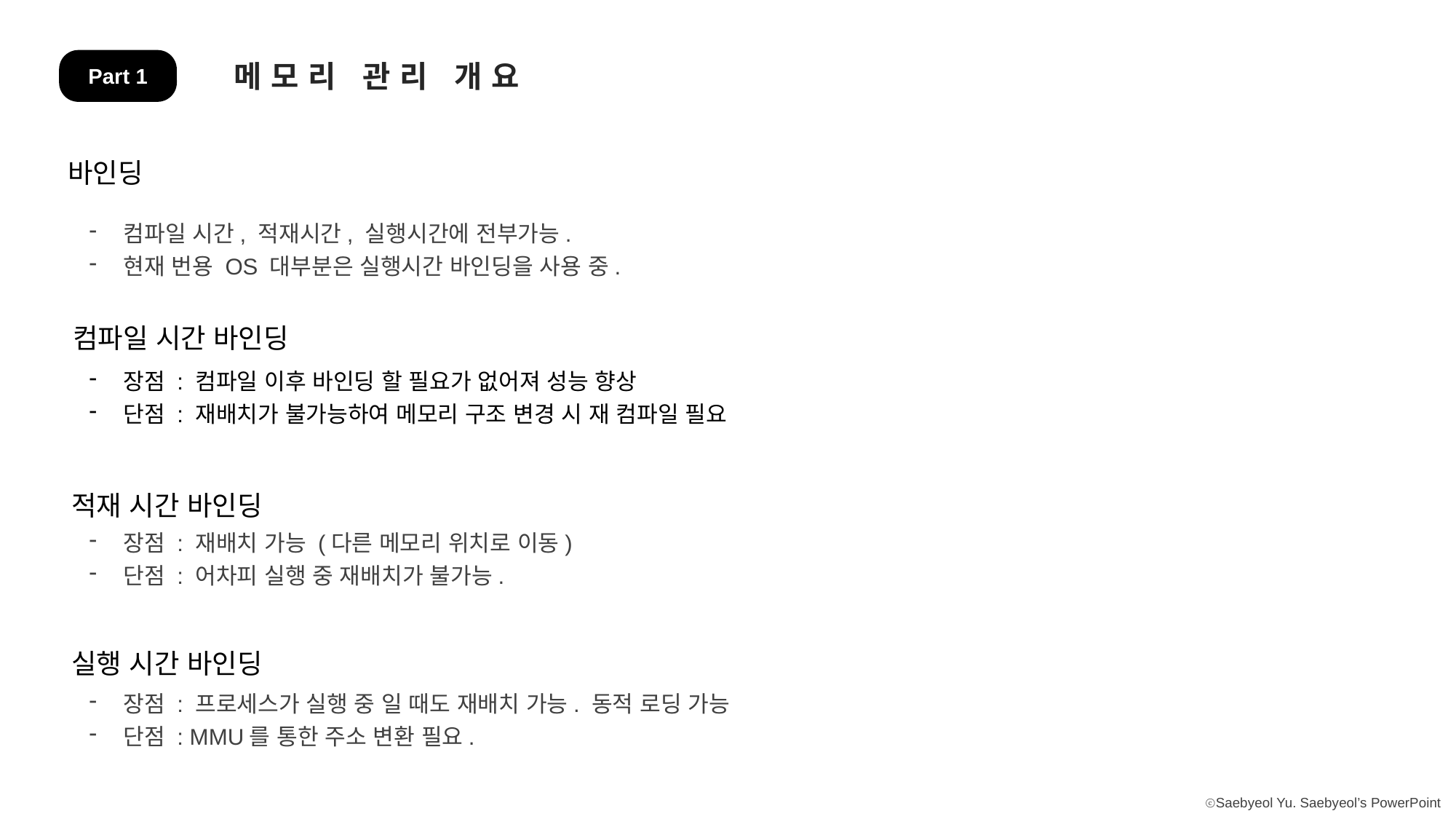

메모리 관리 개요
Part 1
바인딩
컴파일 시간, 적재시간, 실행시간에 전부가능.
현재 번용 OS 대부분은 실행시간 바인딩을 사용 중.
컴파일 시간 바인딩
장점 : 컴파일 이후 바인딩 할 필요가 없어져 성능 향상
단점 : 재배치가 불가능하여 메모리 구조 변경 시 재 컴파일 필요
적재 시간 바인딩
장점 : 재배치 가능 (다른 메모리 위치로 이동)
단점 : 어차피 실행 중 재배치가 불가능.
실행 시간 바인딩
장점 : 프로세스가 실행 중 일 때도 재배치 가능. 동적 로딩 가능
단점 : MMU를 통한 주소 변환 필요.